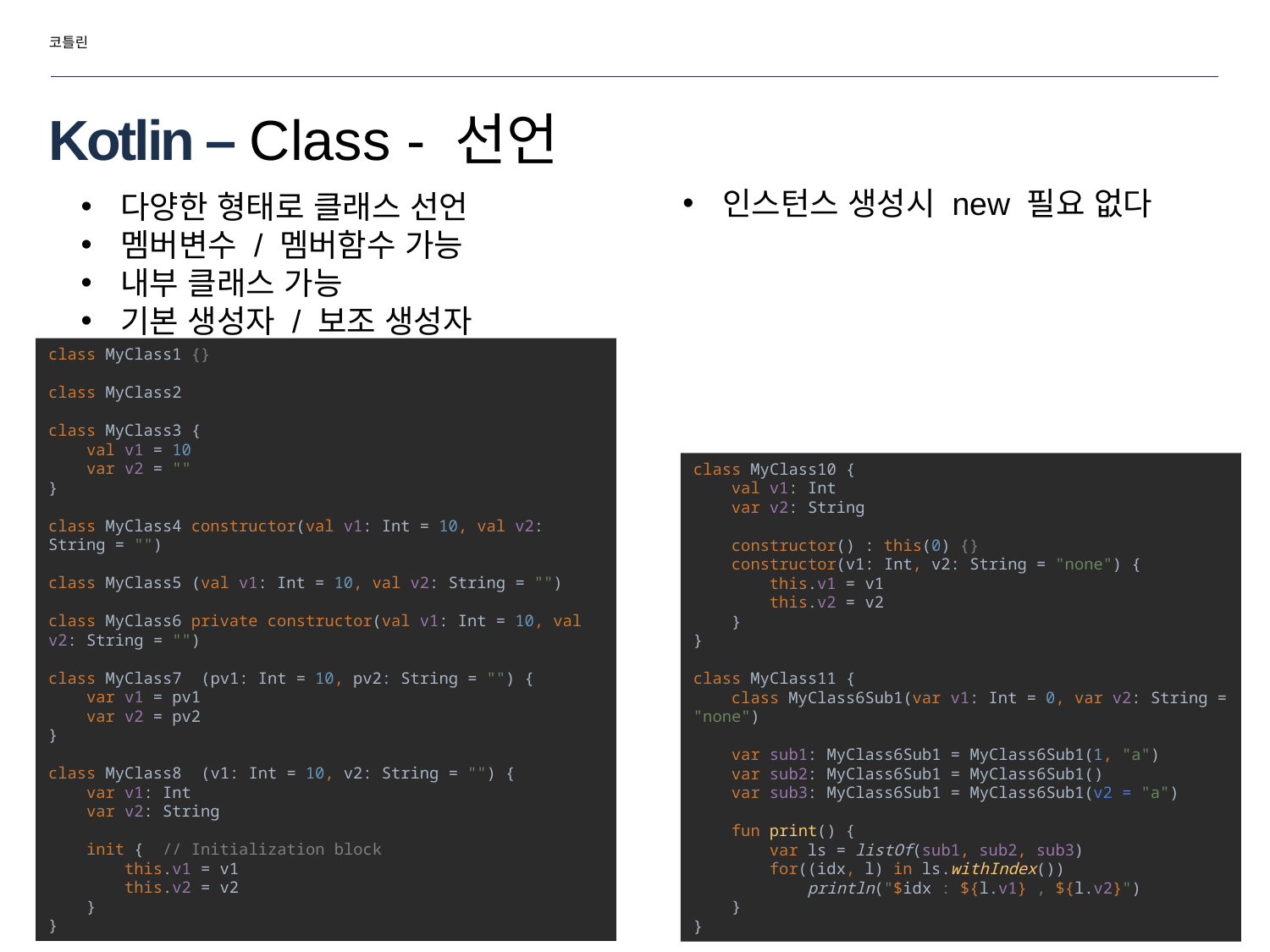

코틀린
# Kotlin – Class - 선언
인스턴스 생성시 new 필요 없다
다양한 형태로 클래스 선언
멤버변수 / 멤버함수 가능
내부 클래스 가능
기본 생성자 / 보조 생성자
class MyClass1 {}
class MyClass2
class MyClass3 {
    val v1 = 10
    var v2 = ""
}
class MyClass4 constructor(val v1: Int = 10, val v2: String = "")
class MyClass5 (val v1: Int = 10, val v2: String = "")
class MyClass6 private constructor(val v1: Int = 10, val v2: String = "")
class MyClass7  (pv1: Int = 10, pv2: String = "") {
    var v1 = pv1
    var v2 = pv2
}
class MyClass8  (v1: Int = 10, v2: String = "") {
    var v1: Int
    var v2: String
    init {  // Initialization block
        this.v1 = v1
        this.v2 = v2
    }
}
class MyClass10 {
    val v1: Int
    var v2: String
    constructor() : this(0) {}
    constructor(v1: Int, v2: String = "none") {
        this.v1 = v1
        this.v2 = v2
    }
}
class MyClass11 {
    class MyClass6Sub1(var v1: Int = 0, var v2: String = "none")
    var sub1: MyClass6Sub1 = MyClass6Sub1(1, "a")
    var sub2: MyClass6Sub1 = MyClass6Sub1()
    var sub3: MyClass6Sub1 = MyClass6Sub1(v2 = "a")
    fun print() {
        var ls = listOf(sub1, sub2, sub3)
        for((idx, l) in ls.withIndex())
            println("$idx : ${l.v1} , ${l.v2}")
    }
}